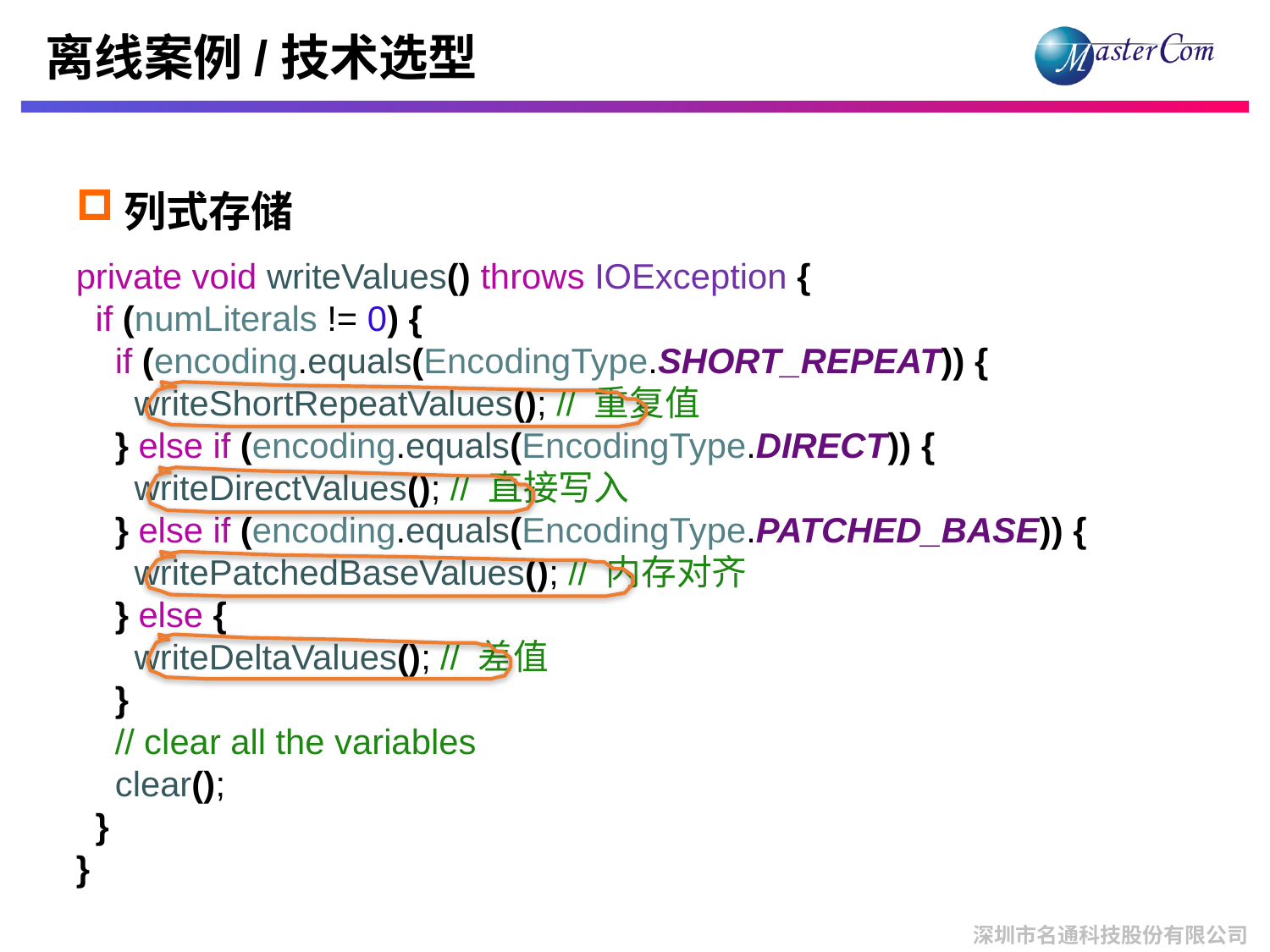

# 离线案例/技术选型
列式存储
private void writeValues() throws IOException {
  if (numLiterals != 0) {
    if (encoding.equals(EncodingType.SHORT_REPEAT)) {
      writeShortRepeatValues(); // 重复值
    } else if (encoding.equals(EncodingType.DIRECT)) {
      writeDirectValues(); // 直接写入
    } else if (encoding.equals(EncodingType.PATCHED_BASE)) {
      writePatchedBaseValues(); // 内存对齐
    } else {
      writeDeltaValues(); // 差值
    }
    // clear all the variables
    clear();
  }
}